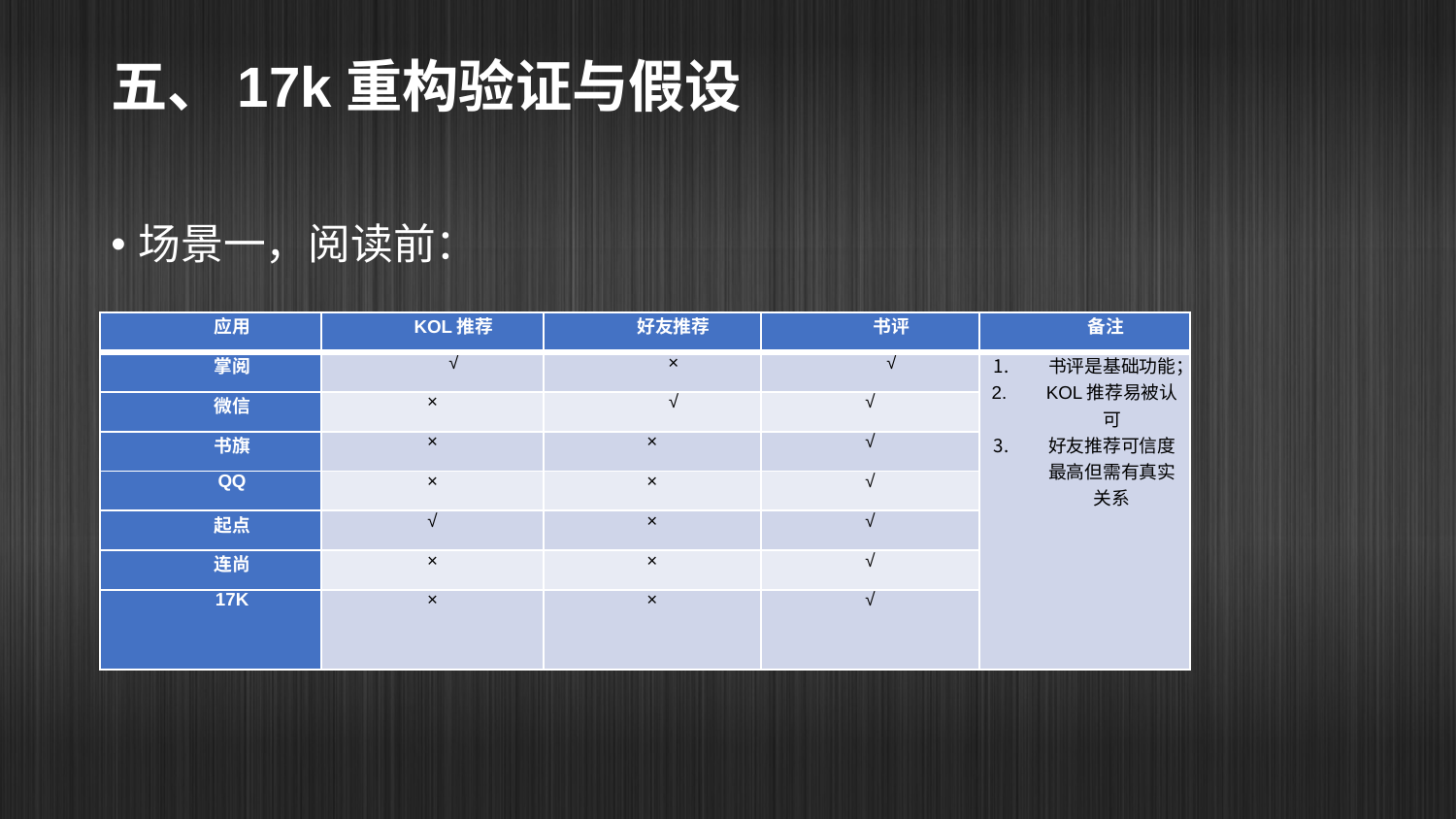

# 五、17k重构验证与假设
场景一，阅读前：

| 应用 | KOL推荐 | 好友推荐 | 书评 | 备注 |
| --- | --- | --- | --- | --- |
| 掌阅 | √ | × | √ | 书评是基础功能； KOL推荐易被认可 好友推荐可信度最高但需有真实关系 |
| 微信 | × | √ | √ |  |
| 书旗 | × | × | √ |  |
| QQ | × | × | √ |  |
| 起点 | √ | × | √ |  |
| 连尚 | × | × | √ |  |
| 17K | × | × | √ |  |